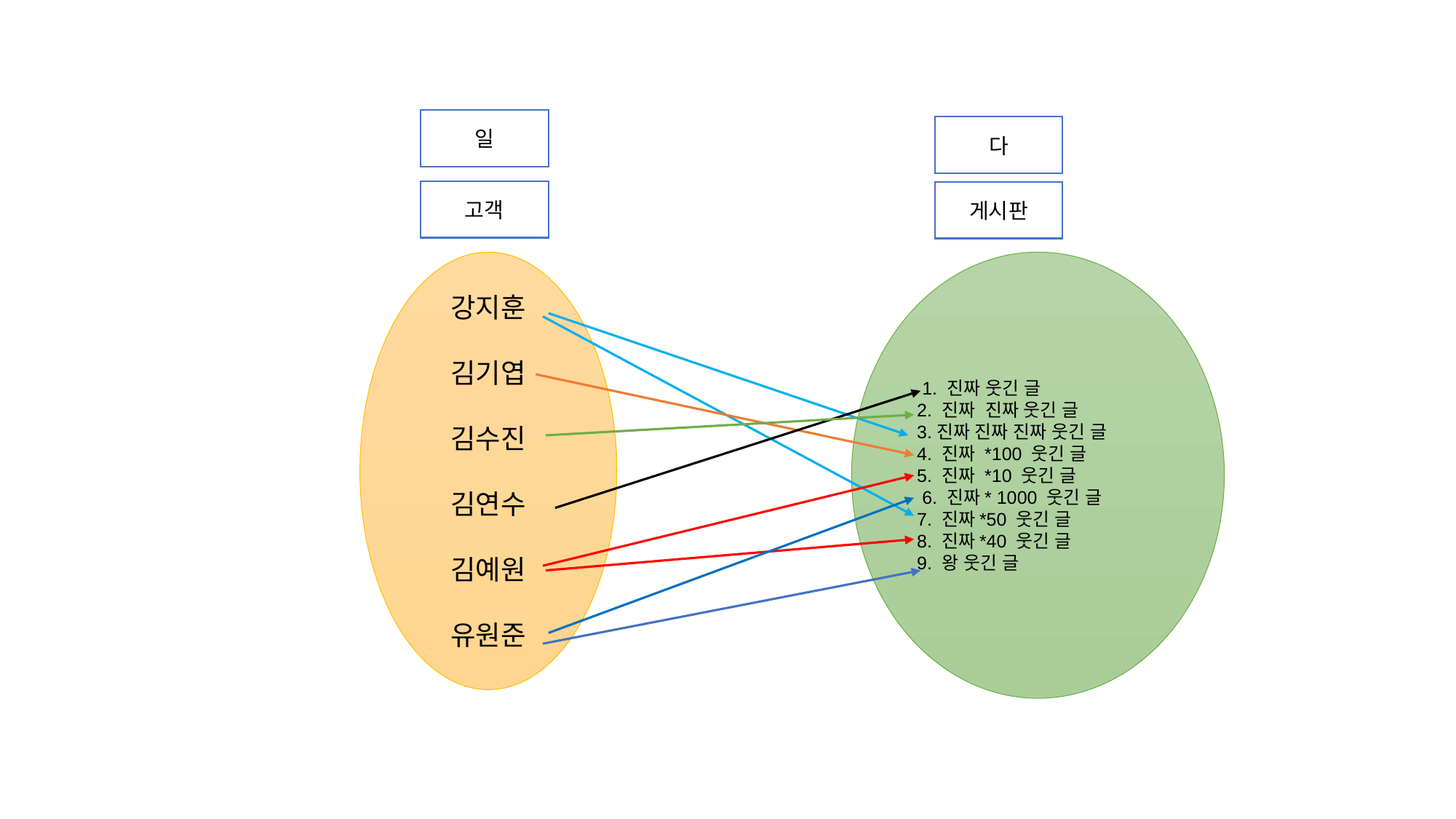

일
다
고객
게시판
강지훈

김기엽

김수진

김연수

김예원

유원준
 1. 진짜 웃긴 글
2. 진짜  진짜 웃긴 글
3.진짜 진짜 진짜 웃긴 글
4. 진짜 *100 웃긴 글
5. 진짜 *10 웃긴 글
 6. 진짜* 1000 웃긴 글
7. 진짜*50 웃긴 글
8. 진짜*40 웃긴 글
9. 왕 웃긴 글